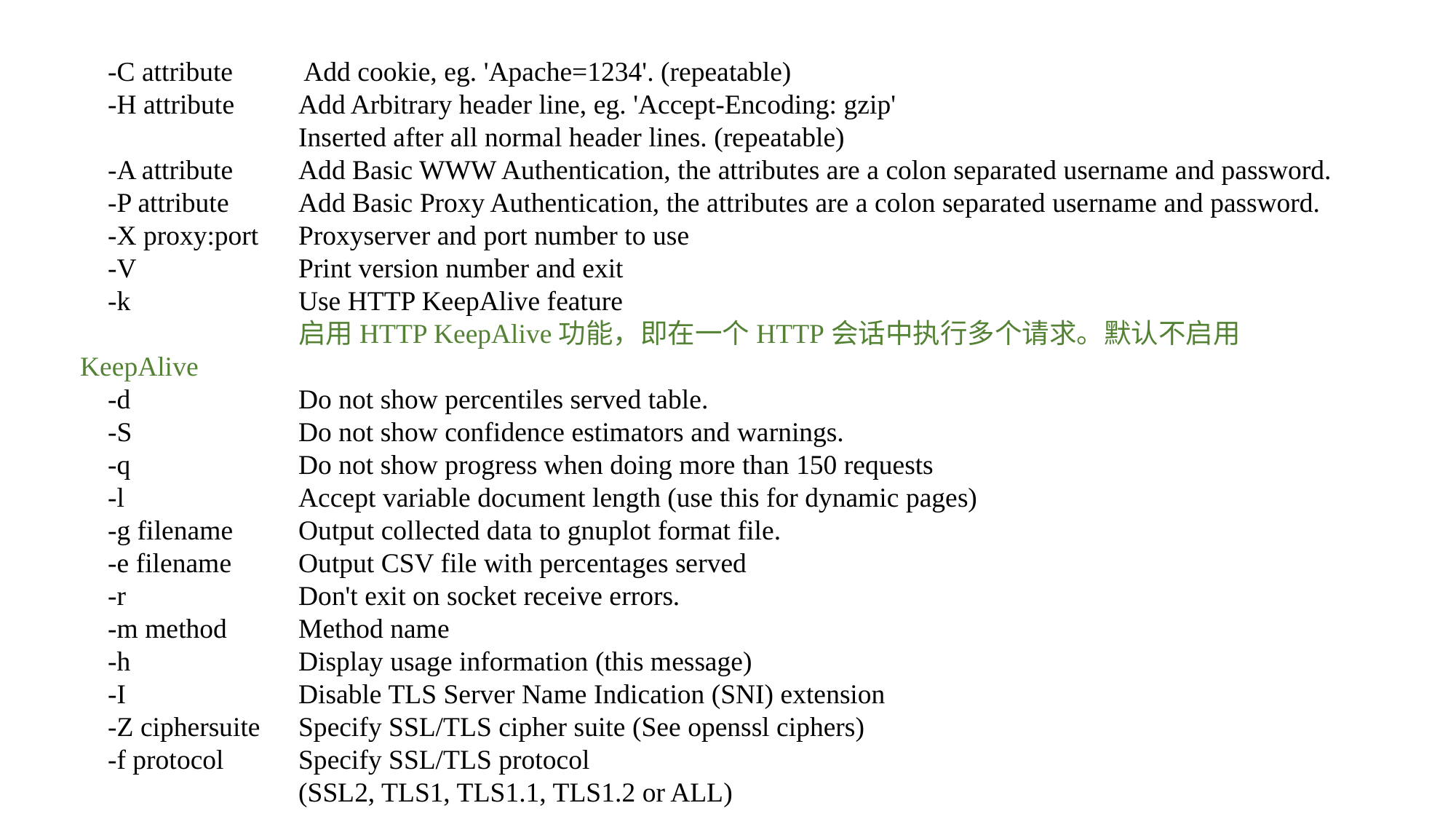

-C attribute   	 Add cookie, eg. 'Apache=1234'. (repeatable)
    -H attribute    	Add Arbitrary header line, eg. 'Accept-Encoding: gzip'
                          	Inserted after all normal header lines. (repeatable)
    -A attribute    	Add Basic WWW Authentication, the attributes are a colon separated username and password.
    -P attribute   	Add Basic Proxy Authentication, the attributes are a colon separated username and password.
    -X proxy:port   	Proxyserver and port number to use
    -V                 	Print version number and exit
    -k                  	Use HTTP KeepAlive feature
	         	启用HTTP KeepAlive功能，即在一个HTTP会话中执行多个请求。默认不启用KeepAlive
    -d              	Do not show percentiles served table.
    -S              	Do not show confidence estimators and warnings.
    -q              	Do not show progress when doing more than 150 requests
    -l              	Accept variable document length (use this for dynamic pages)
    -g filename     	Output collected data to gnuplot format file.
    -e filename     	Output CSV file with percentages served
    -r              	Don't exit on socket receive errors.
    -m method       	Method name
    -h              	Display usage information (this message)
    -I              	Disable TLS Server Name Indication (SNI) extension
    -Z ciphersuite  	Specify SSL/TLS cipher suite (See openssl ciphers)
    -f protocol     	Specify SSL/TLS protocol
                    	(SSL2, TLS1, TLS1.1, TLS1.2 or ALL)